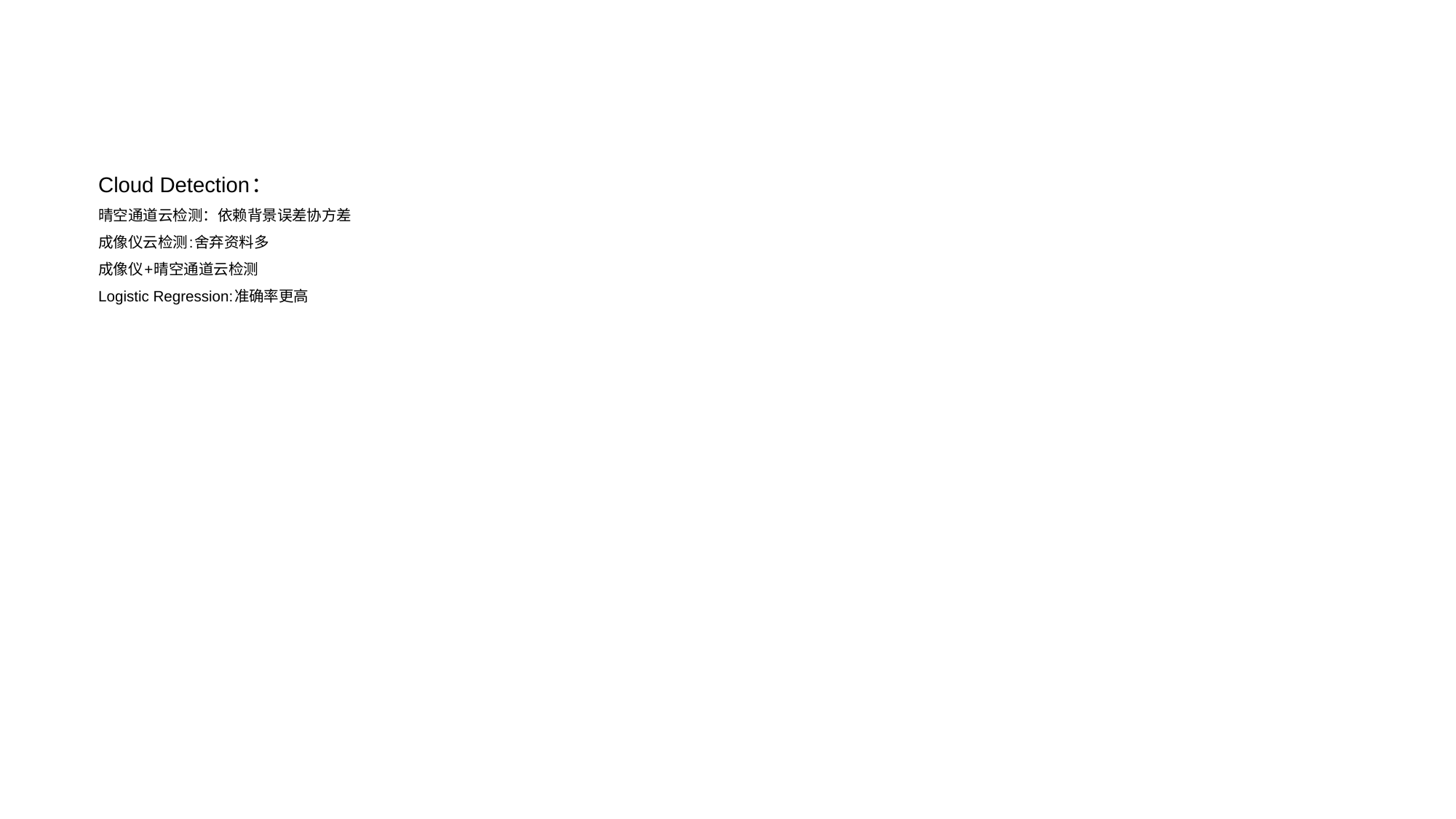

# Cloud Detection： 晴空通道云检测：依赖背景误差协方差 成像仪云检测:舍弃资料多 成像仪+晴空通道云检测 Logistic Regression:准确率更高